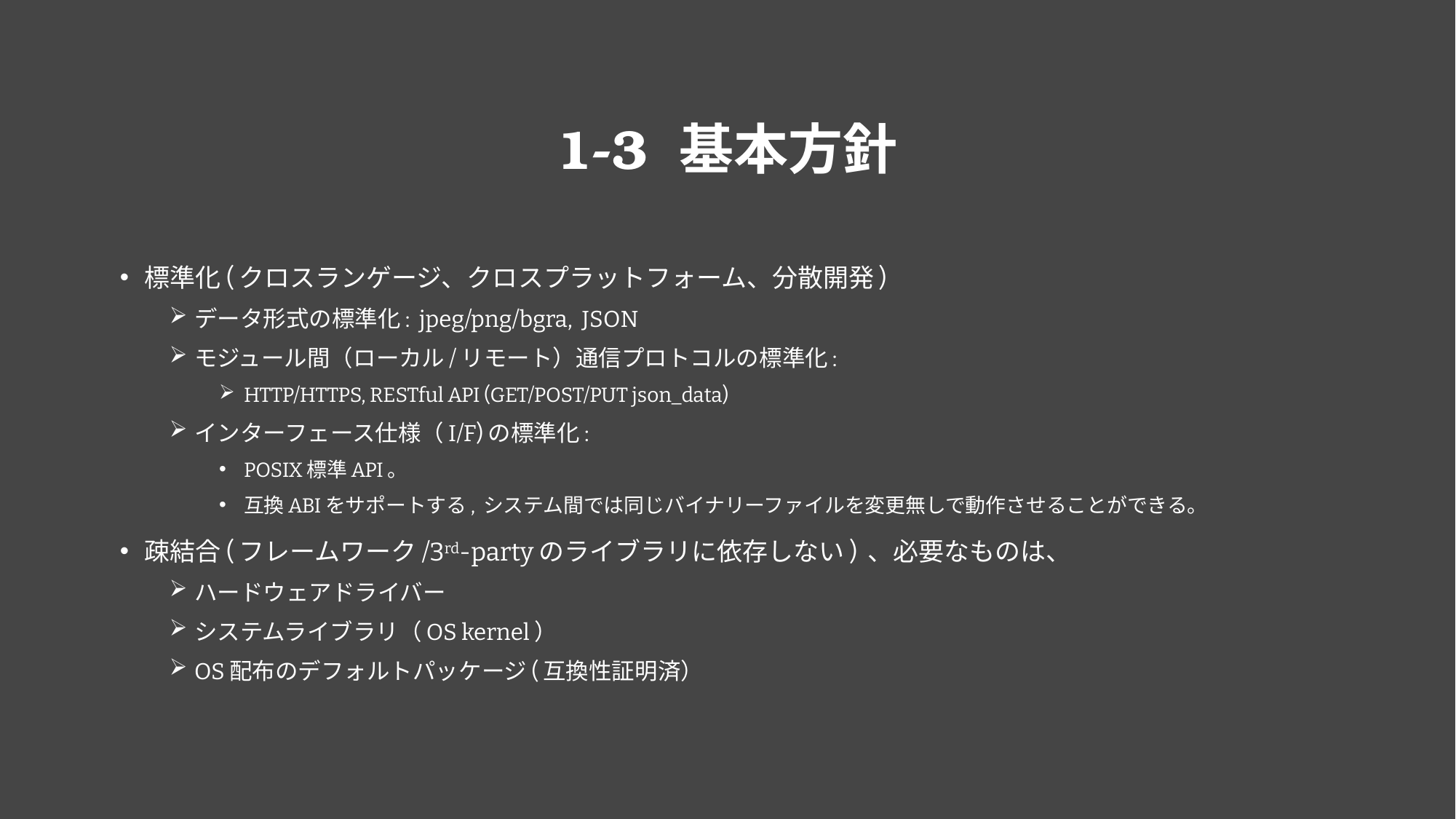

# 1-3 基本方針
標準化(クロスランゲージ、クロスプラットフォーム、分散開発)
データ形式の標準化:  jpeg/png/bgra,  JSON
モジュール間（ローカル/リモート）通信プロトコルの標準化:
HTTP/HTTPS, RESTful API (GET/POST/PUT json_data)
インターフェース仕様（I/F)の標準化:
POSIX標準API。
互換ABIをサポートする, システム間では同じバイナリーファイルを変更無しで動作させることができる。
疎結合(フレームワーク/3rd-partyのライブラリに依存しない) 、必要なものは、
ハードウェアドライバー
システムライブラリ（OS kernel）
OS配布のデフォルトパッケージ(互換性証明済）